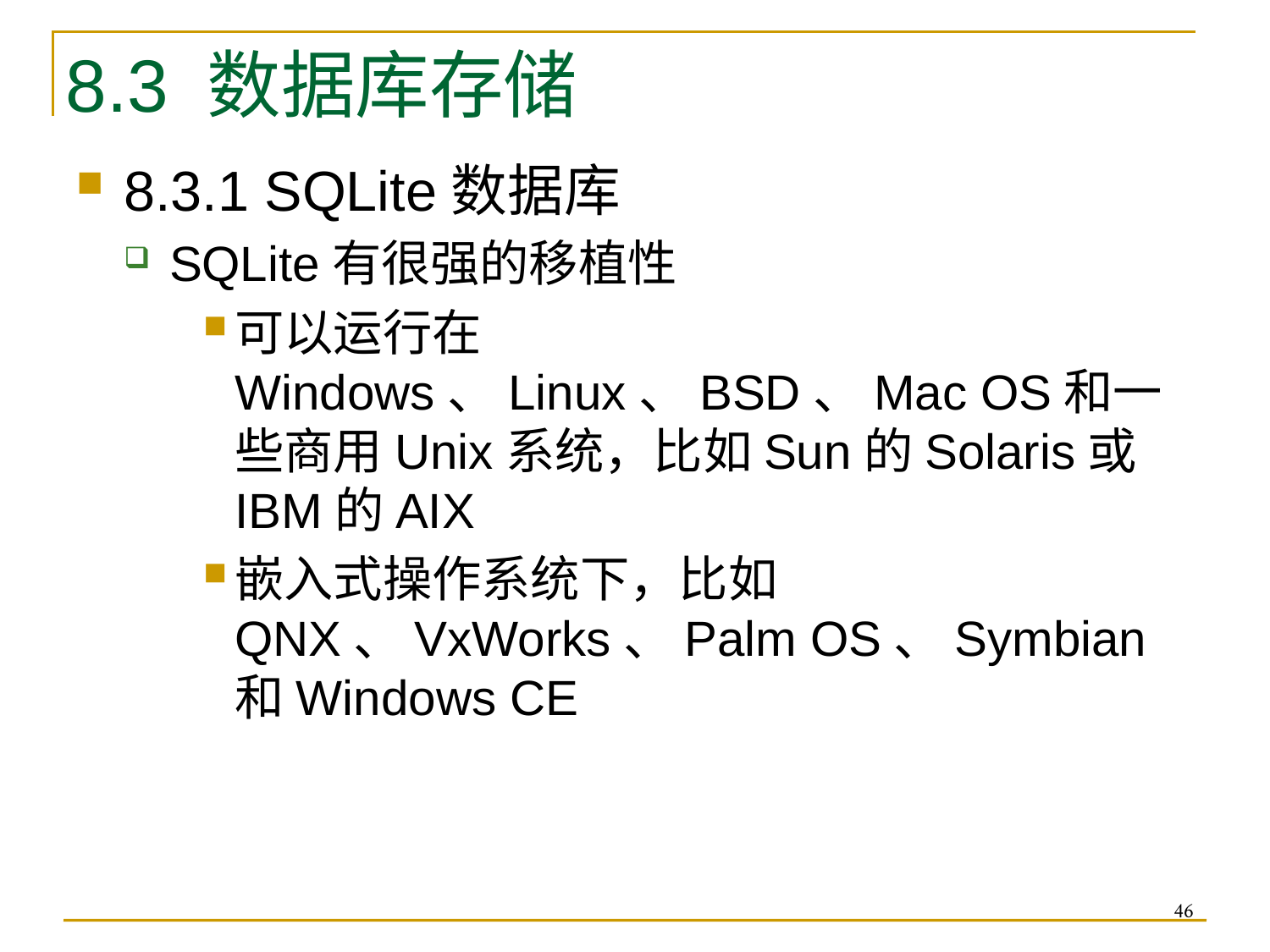

# 8.3 数据库存储
8.3.1 SQLite数据库
SQLite有很强的移植性
可以运行在Windows、Linux、BSD、Mac OS和一些商用Unix系统，比如Sun的Solaris或IBM的AIX
嵌入式操作系统下，比如QNX、VxWorks、Palm OS、Symbian和Windows CE
46